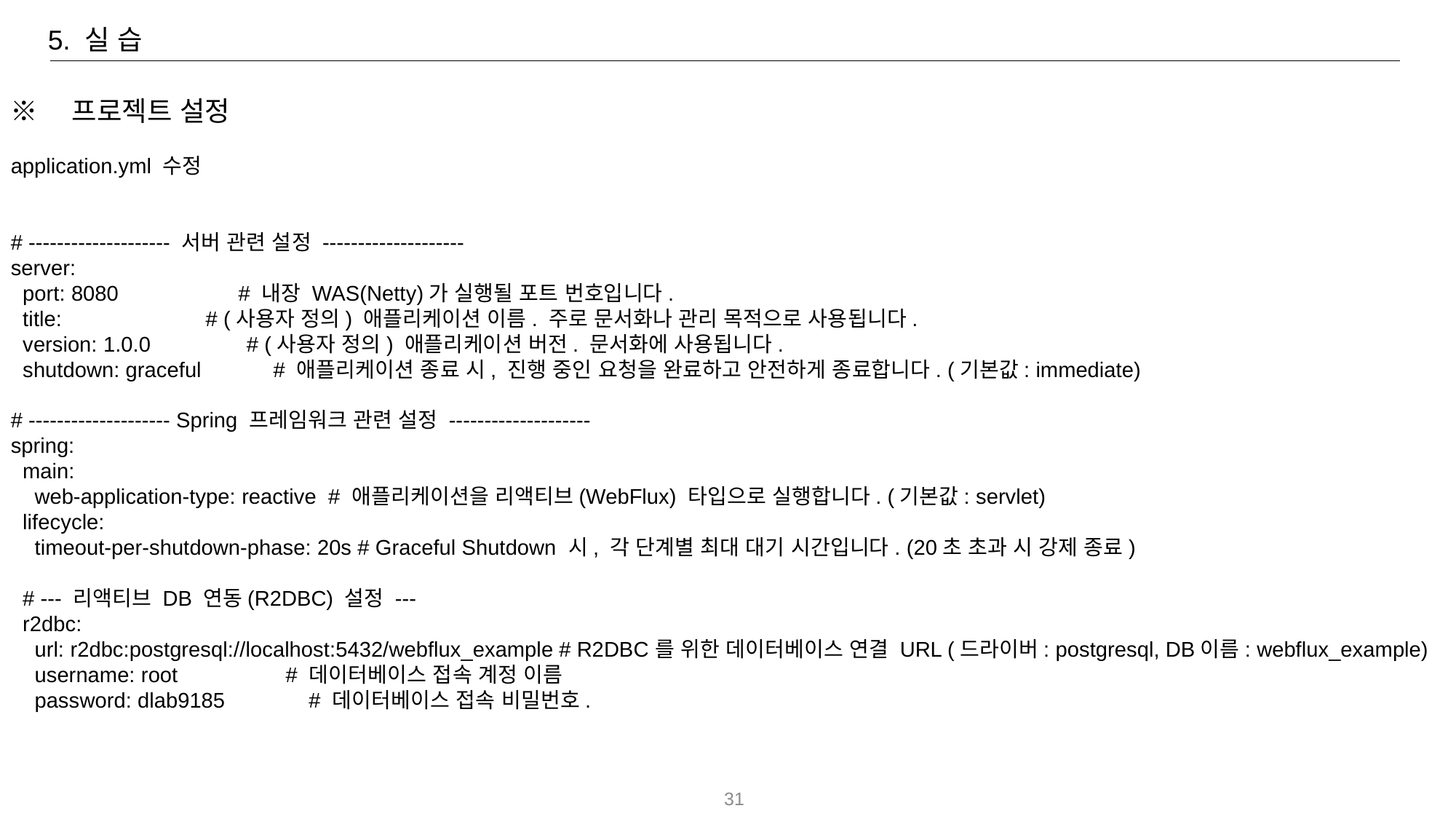

# 5. 실 습
※　프로젝트 설정

application.yml 수정

# -------------------- 서버 관련 설정 --------------------
server:
  port: 8080                    # 내장 WAS(Netty)가 실행될 포트 번호입니다.
  title:                        # (사용자 정의) 애플리케이션 이름. 주로 문서화나 관리 목적으로 사용됩니다.
  version: 1.0.0                # (사용자 정의) 애플리케이션 버전. 문서화에 사용됩니다.
  shutdown: graceful            # 애플리케이션 종료 시, 진행 중인 요청을 완료하고 안전하게 종료합니다. (기본값: immediate)

# -------------------- Spring 프레임워크 관련 설정 --------------------
spring:
  main:
    web-application-type: reactive  # 애플리케이션을 리액티브(WebFlux) 타입으로 실행합니다. (기본값: servlet)
  lifecycle:
    timeout-per-shutdown-phase: 20s # Graceful Shutdown 시, 각 단계별 최대 대기 시간입니다. (20초 초과 시 강제 종료)

  # --- 리액티브 DB 연동(R2DBC) 설정 ---
  r2dbc:
    url: r2dbc:postgresql://localhost:5432/webflux_example # R2DBC를 위한 데이터베이스 연결 URL (드라이버: postgresql, DB이름: webflux_example)
    username: root                  # 데이터베이스 접속 계정 이름
    password: dlab9185              # 데이터베이스 접속 비밀번호.

31